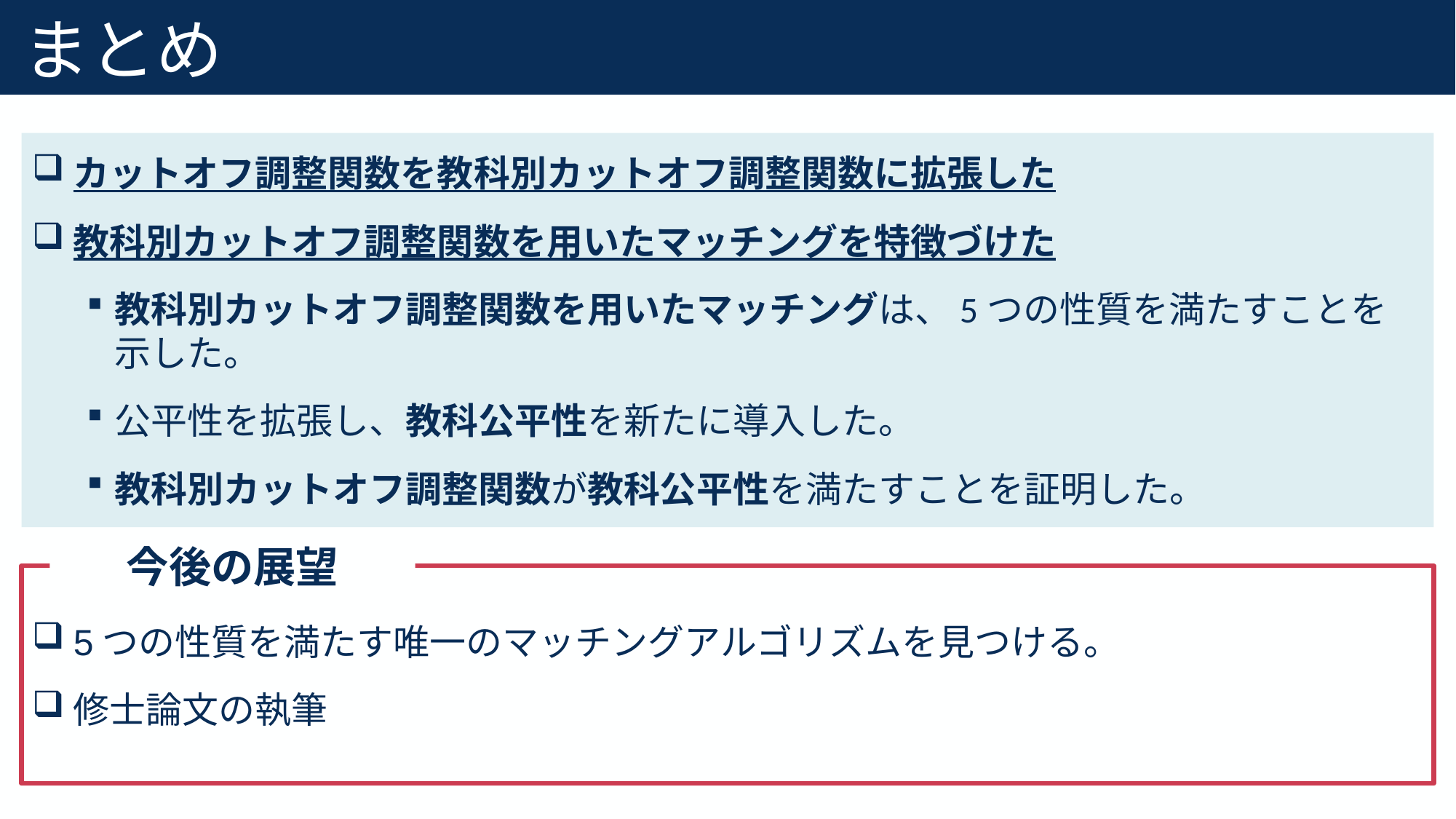

# まとめ
125
カットオフ調整関数を教科別カットオフ調整関数に拡張した
教科別カットオフ調整関数を用いたマッチングを特徴づけた
教科別カットオフ調整関数を用いたマッチングは、5つの性質を満たすことを示した。
公平性を拡張し、教科公平性を新たに導入した。
教科別カットオフ調整関数が教科公平性を満たすことを証明した。

今後の展望
5つの性質を満たす唯一のマッチングアルゴリズムを見つける。
修士論文の執筆